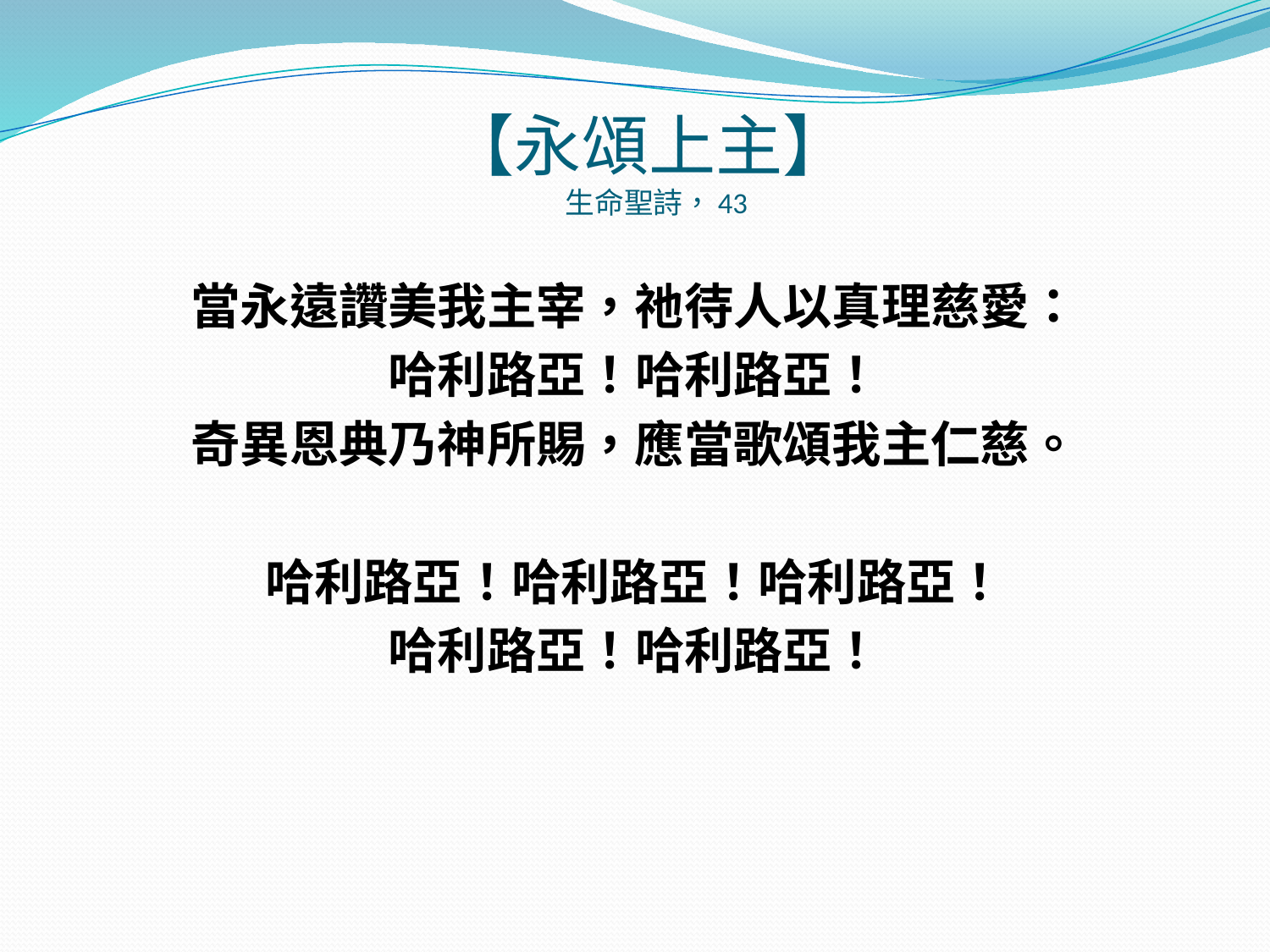

# 【永頌上主】 生命聖詩，43
當永遠讚美我主宰，祂待人以真理慈愛：
哈利路亞！哈利路亞！
奇異恩典乃神所賜，應當歌頌我主仁慈。

哈利路亞！哈利路亞！哈利路亞！
哈利路亞！哈利路亞！